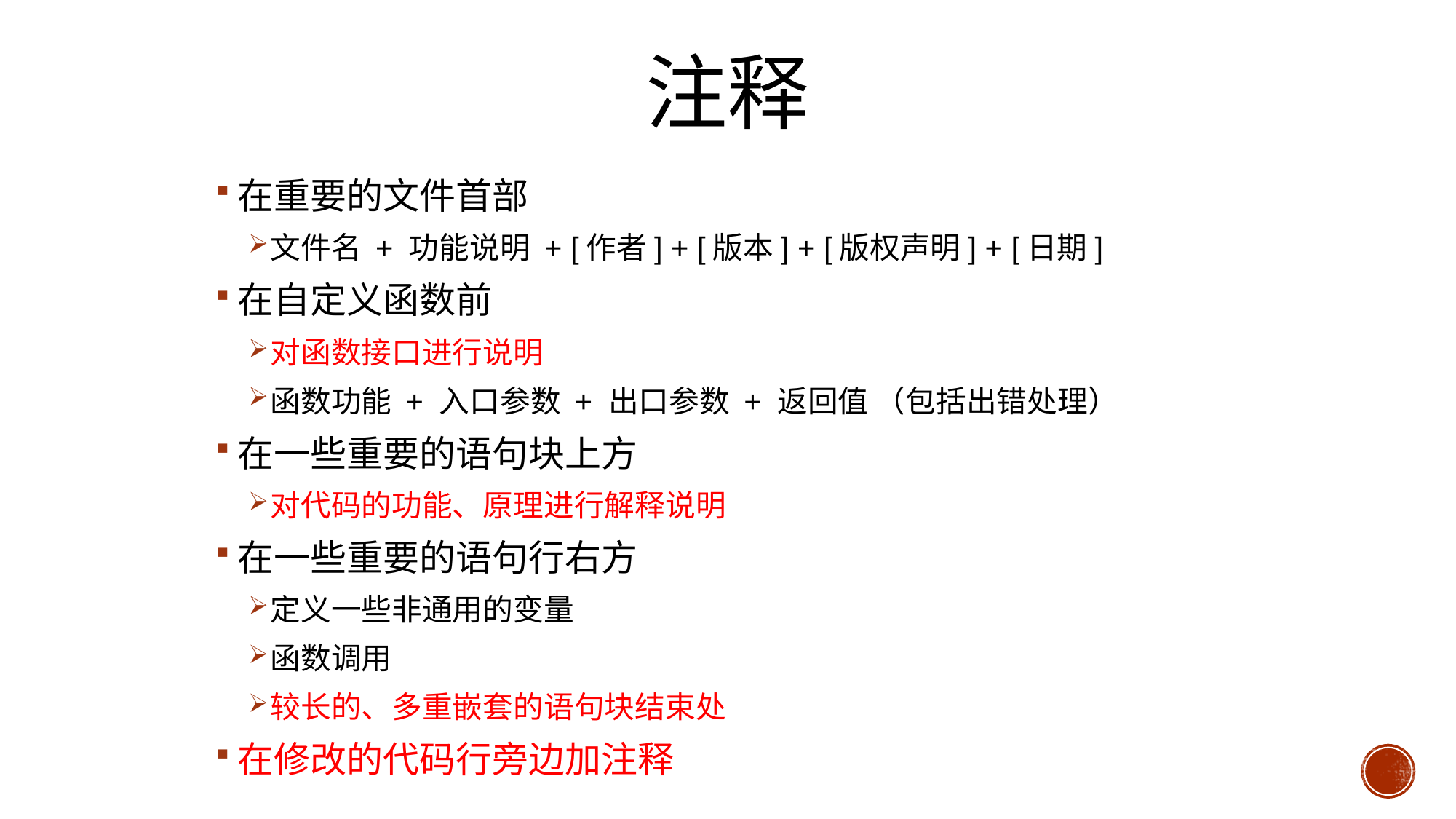

# 注释
在重要的文件首部
文件名 + 功能说明 + [作者] + [版本] + [版权声明] + [日期]
在自定义函数前
对函数接口进行说明
函数功能 + 入口参数 + 出口参数 + 返回值 （包括出错处理）
在一些重要的语句块上方
对代码的功能、原理进行解释说明
在一些重要的语句行右方
定义一些非通用的变量
函数调用
较长的、多重嵌套的语句块结束处
在修改的代码行旁边加注释